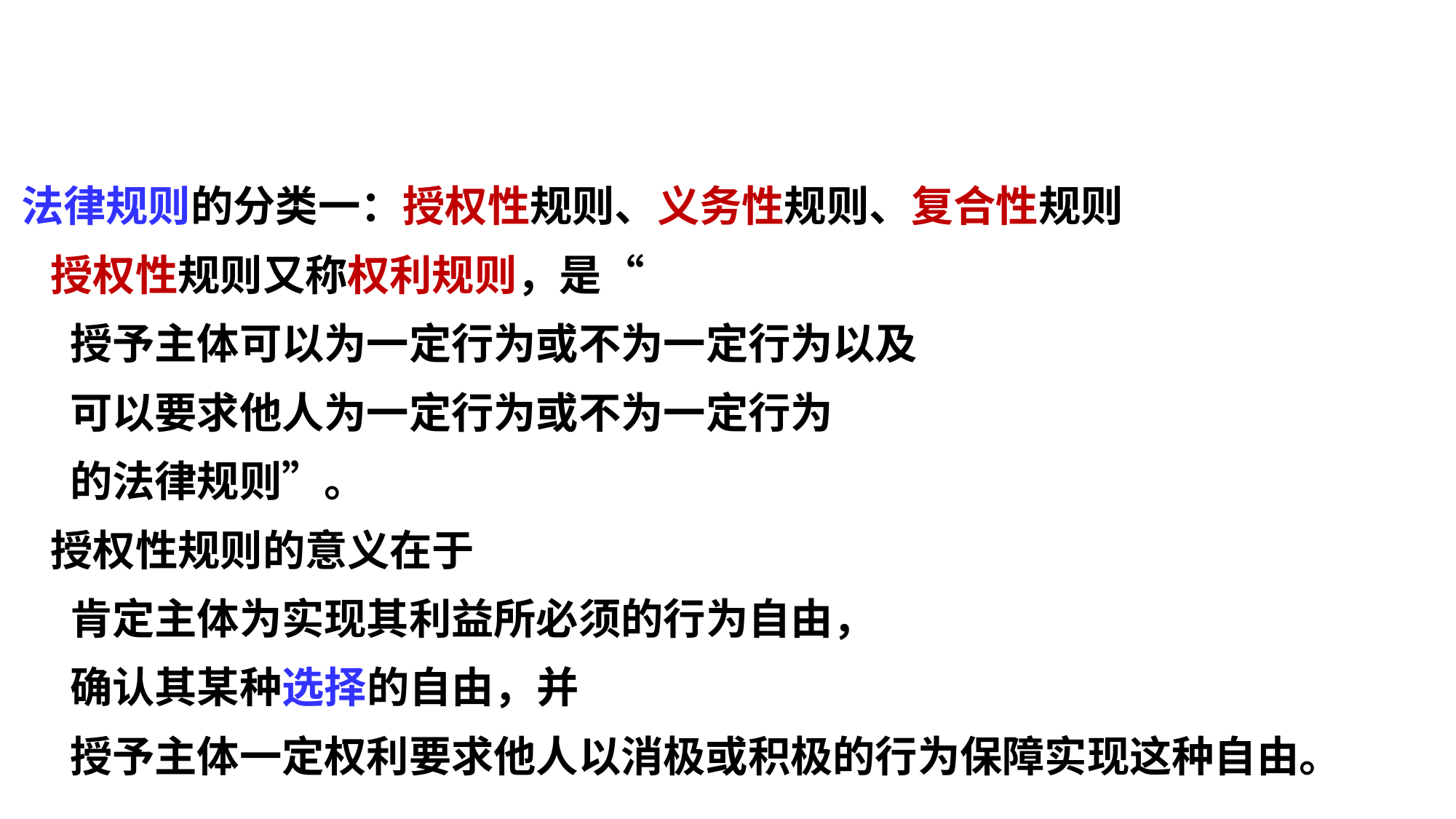

法律规则的分类一：授权性规则、义务性规则、复合性规则
  授权性规则又称权利规则，是“
    授予主体可以为一定行为或不为一定行为以及
    可以要求他人为一定行为或不为一定行为
    的法律规则”。
  授权性规则的意义在于
    肯定主体为实现其利益所必须的行为自由，
    确认其某种选择的自由，并
    授予主体一定权利要求他人以消极或积极的行为保障实现这种自由。